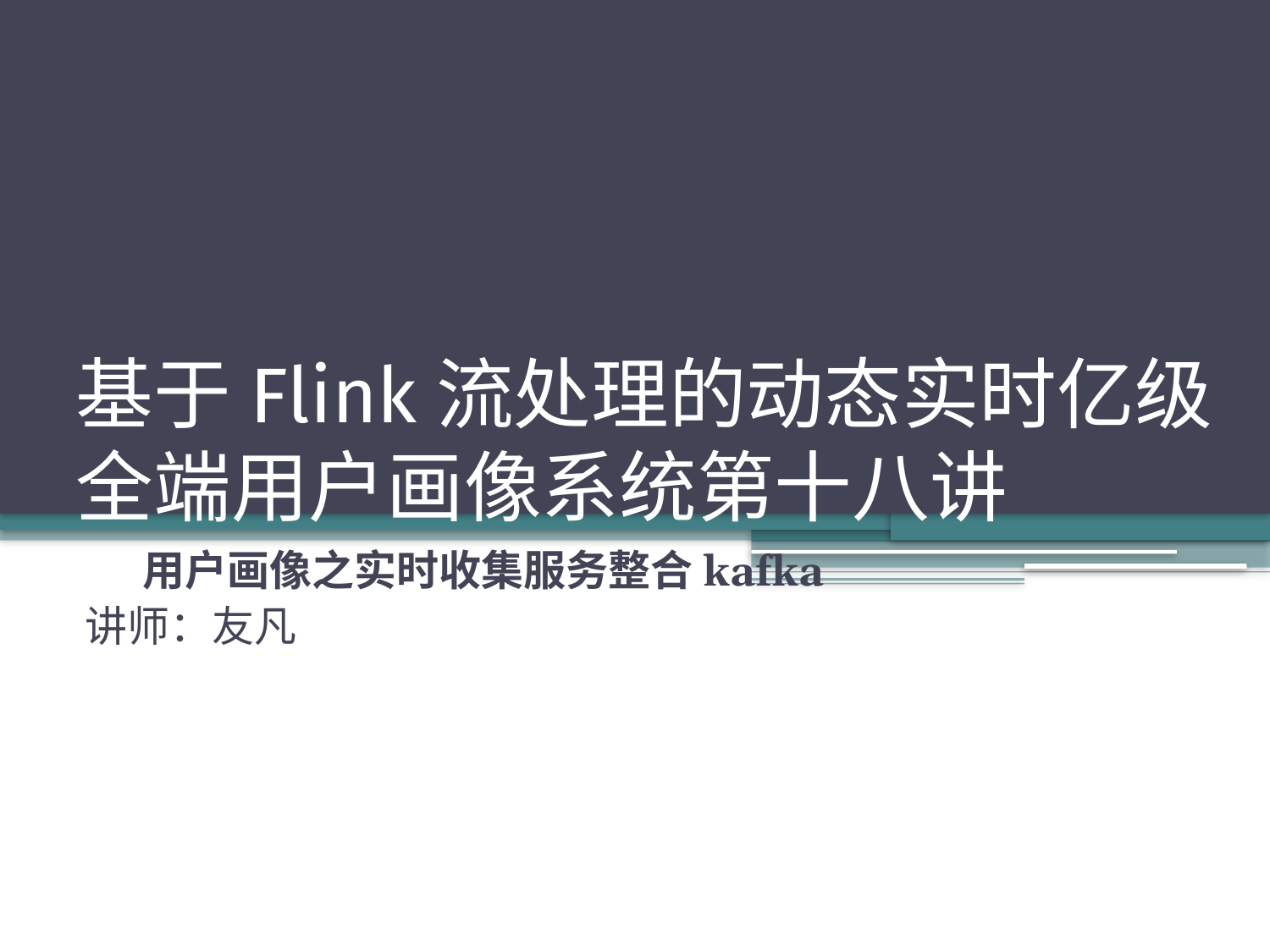

# 基于Flink流处理的动态实时亿级全端用户画像系统第十八讲
     用户画像之实时收集服务整合kafka
讲师：友凡